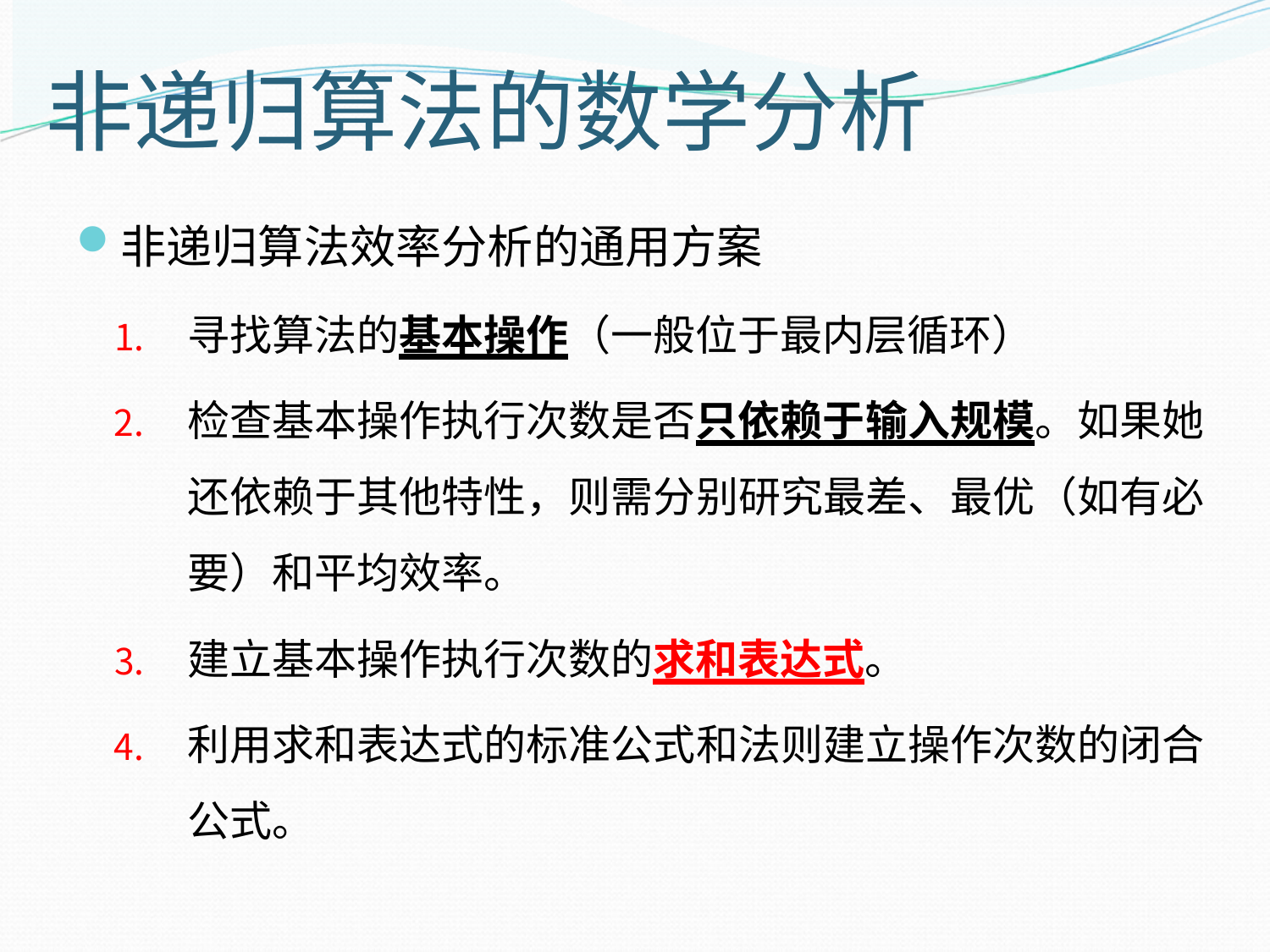

# 非递归算法的数学分析
非递归算法效率分析的通用方案
寻找算法的基本操作（一般位于最内层循环）
检查基本操作执行次数是否只依赖于输入规模。如果她 还依赖于其他特性，则需分别研究最差、最优（如有必 要）和平均效率。
建立基本操作执行次数的求和表达式。
利用求和表达式的标准公式和法则建立操作次数的闭合 公式。